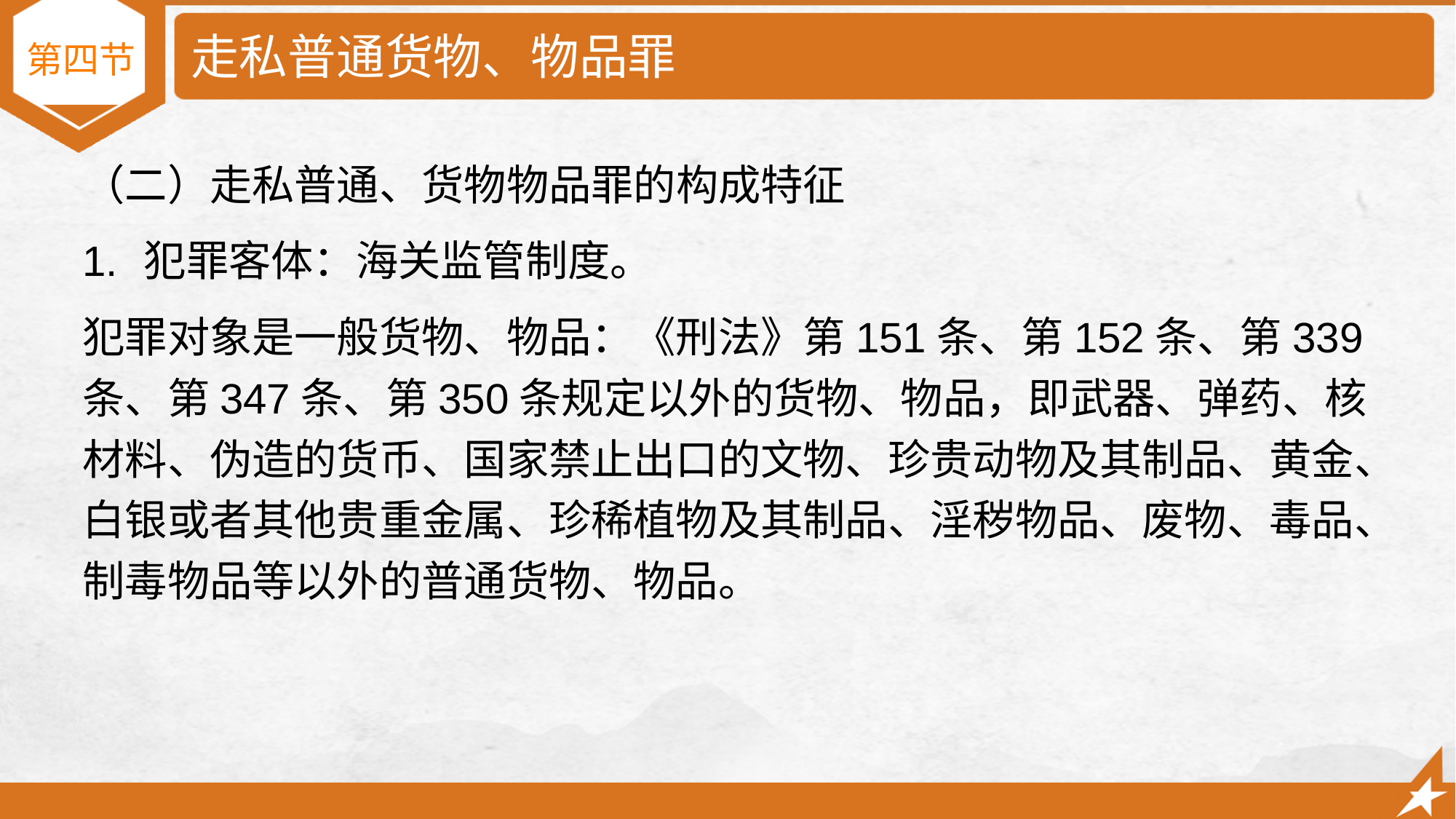

# 走私普通货物、物品罪
第四节
（二）走私普通、货物物品罪的构成特征
犯罪客体：海关监管制度。
犯罪对象是一般货物、物品：《刑法》第151条、第152条、第339条、第347条、第350条规定以外的货物、物品，即武器、弹药、核材料、伪造的货币、国家禁止出口的文物、珍贵动物及其制品、黄金、白银或者其他贵重金属、珍稀植物及其制品、淫秽物品、废物、毒品、制毒物品等以外的普通货物、物品。